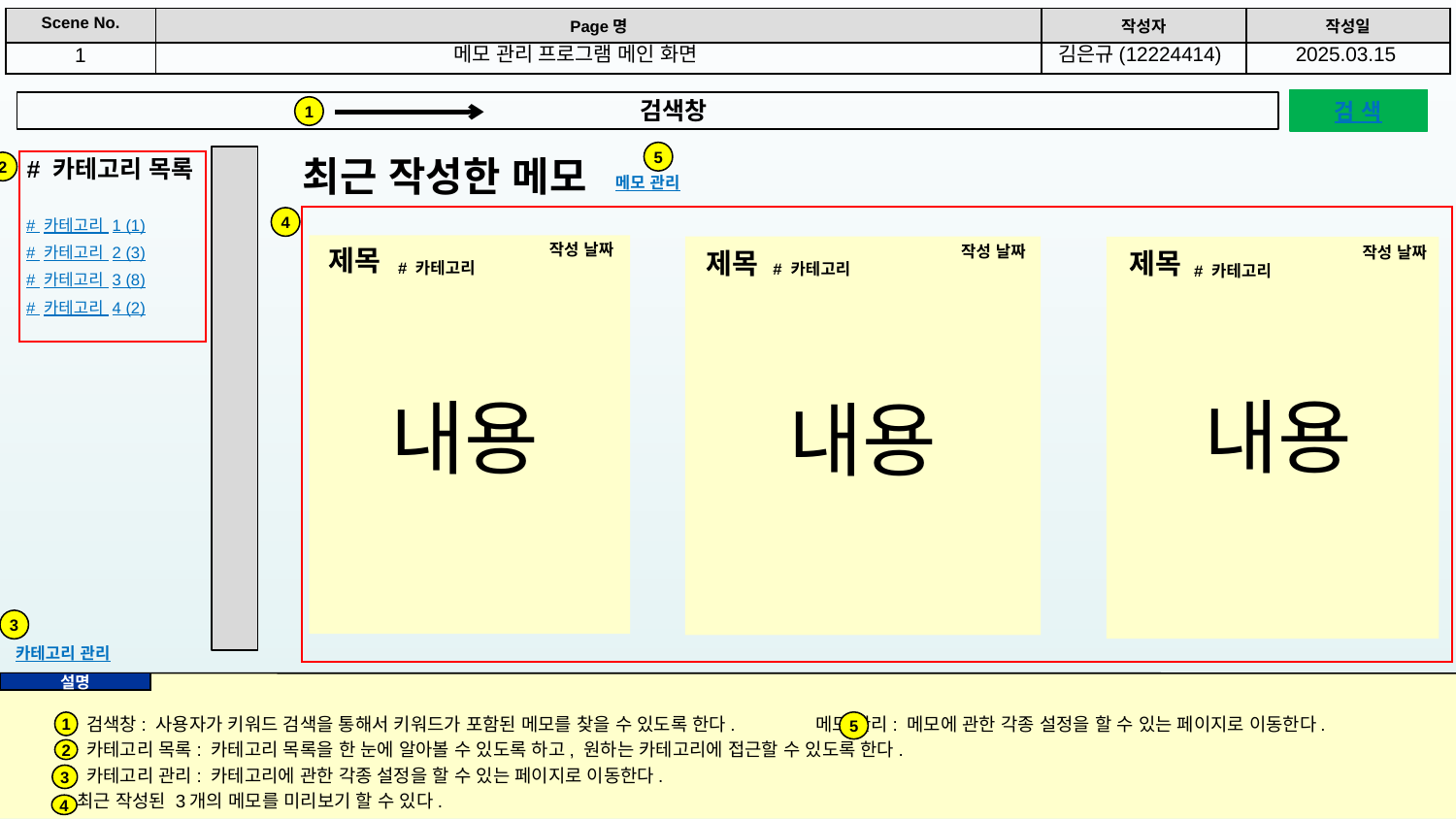

메모 관리 프로그램 메인 화면
김은규(12224414)
2025.03.15
1
				   검색창
검 색

1
5
최근 작성한 메모
# 카테고리 목록

2
메모 관리
# 카테고리 1 (1)
# 카테고리 2 (3)
# 카테고리 3 (8)
# 카테고리 4 (2)

4
작성 날짜
작성 날짜

작성 날짜
제목

제목
제목
# 카테고리
# 카테고리
# 카테고리
내용
내용
내용
3
카테고리 관리
 검색창: 사용자가 키워드 검색을 통해서 키워드가 포함된 메모를 찾을 수 있도록 한다.               메모 관리: 메모에 관한 각종 설정을 할 수 있는 페이지로 이동한다.
 카테고리 목록: 카테고리 목록을 한 눈에 알아볼 수 있도록 하고, 원하는 카테고리에 접근할 수 있도록 한다.
 카테고리 관리: 카테고리에 관한 각종 설정을 할 수 있는 페이지로 이동한다.
최근 작성된 3개의 메모를 미리보기 할 수 있다.
5
1
2
3
4